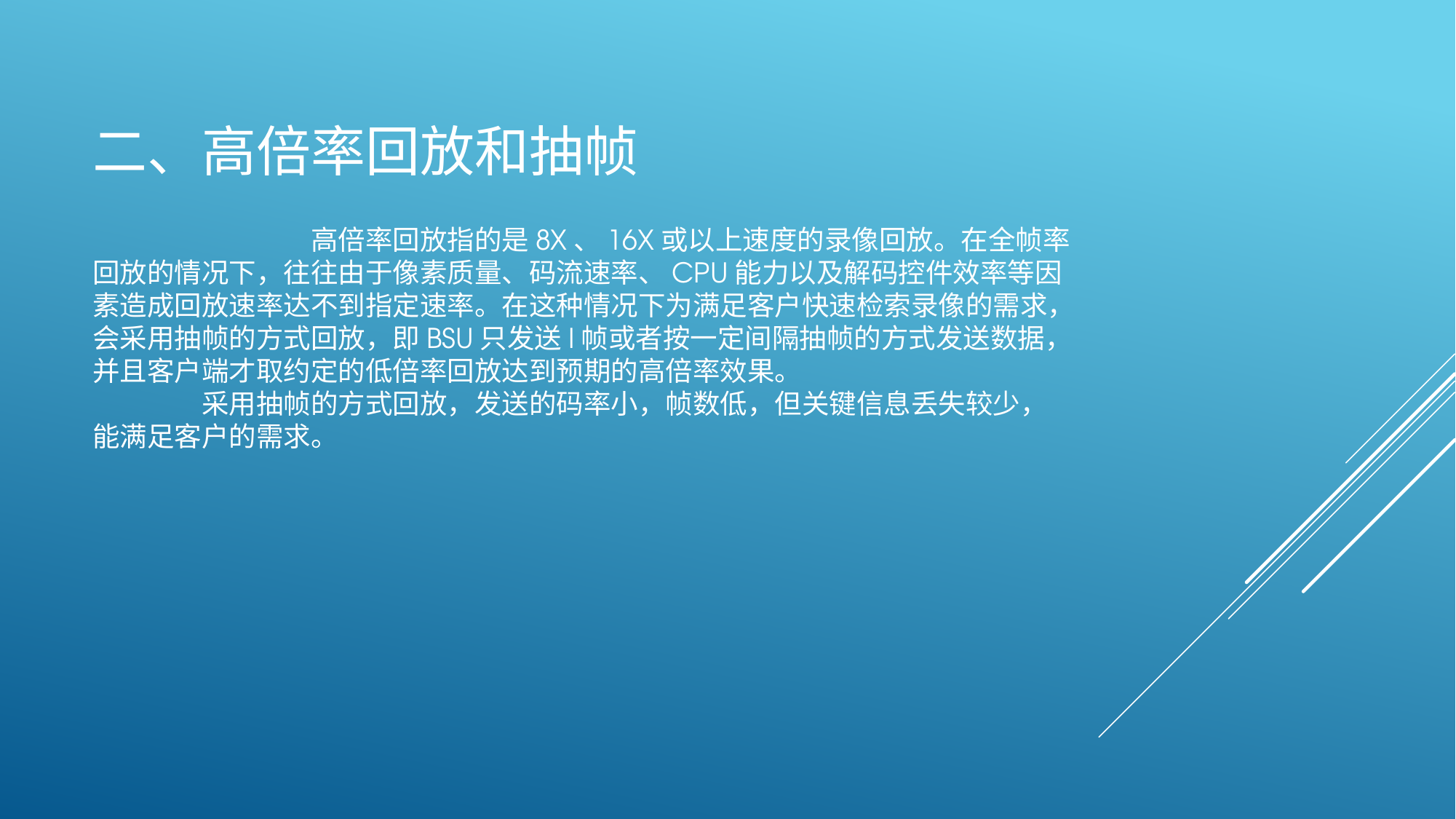

# 二、高倍率回放和抽帧
		高倍率回放指的是8X、16X或以上速度的录像回放。在全帧率回放的情况下，往往由于像素质量、码流速率、CPU能力以及解码控件效率等因素造成回放速率达不到指定速率。在这种情况下为满足客户快速检索录像的需求，会采用抽帧的方式回放，即BSU只发送I帧或者按一定间隔抽帧的方式发送数据，并且客户端才取约定的低倍率回放达到预期的高倍率效果。
	采用抽帧的方式回放，发送的码率小，帧数低，但关键信息丢失较少，能满足客户的需求。